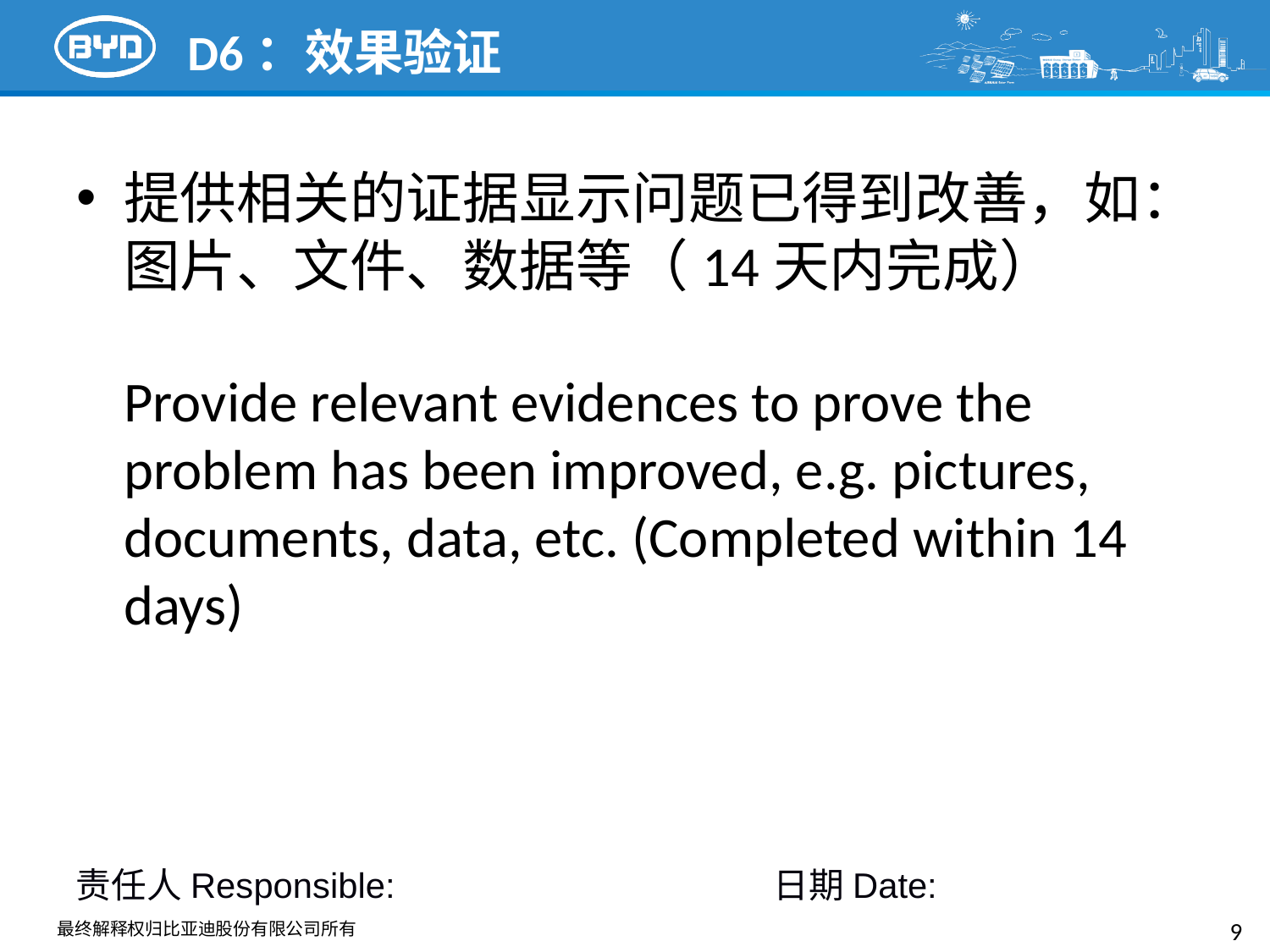

# D6：效果验证
提供相关的证据显示问题已得到改善，如：图片、文件、数据等（14天内完成）                                                                                      Provide relevant evidences to prove the problem has been improved, e.g. pictures, documents, data, etc. (Completed within 14 days)
责任人Responsible:                                      日期Date:
9